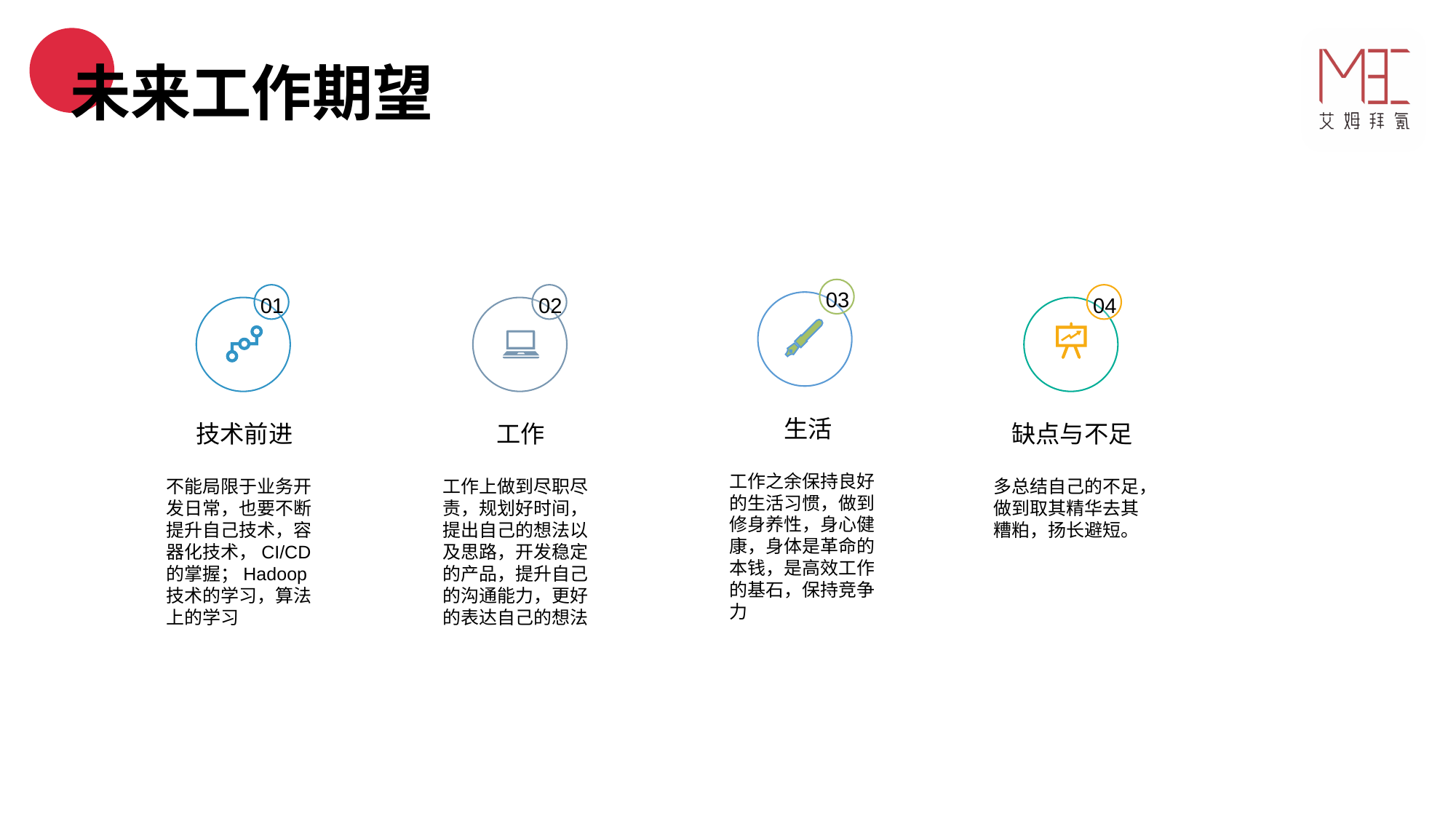

未来工作期望

03

生活
工作之余保持良好的生活习惯，做到修身养性，身心健康，身体是革命的本钱，是高效工作的基石，保持竞争力
01

技术前进
不能局限于业务开发日常，也要不断提升自己技术，容器化技术，CI/CD的掌握；Hadoop技术的学习，算法上的学习
02

工作
工作上做到尽职尽责，规划好时间，提出自己的想法以及思路，开发稳定的产品，提升自己的沟通能力，更好的表达自己的想法
04

缺点与不足
多总结自己的不足，做到取其精华去其糟粕，扬长避短。